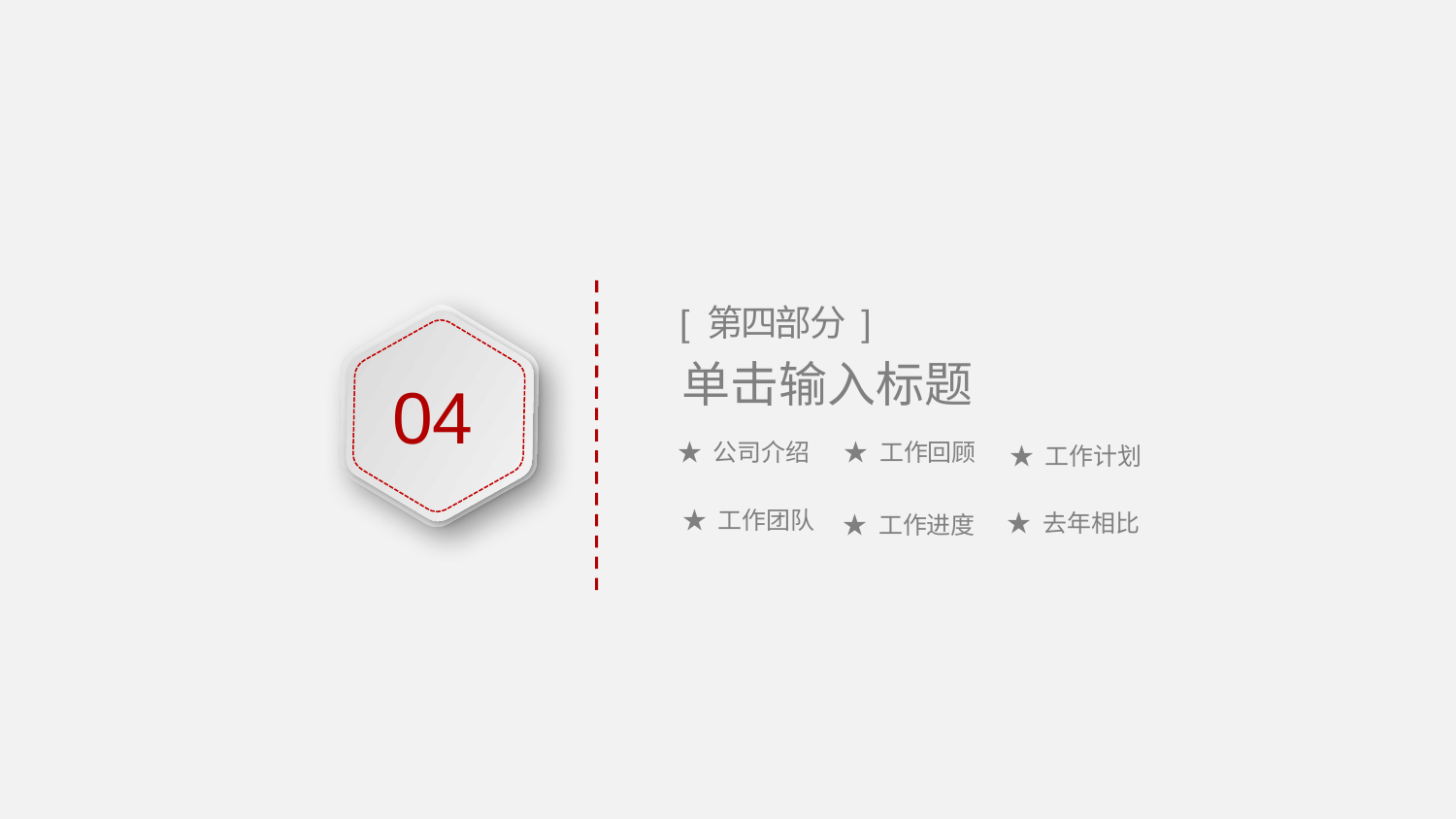

[ 第四部分 ]

单击输入标题
04
★ 公司介绍
★ 工作回顾
★ 工作计划
★ 工作团队
★ 去年相比
★ 工作进度
延时符